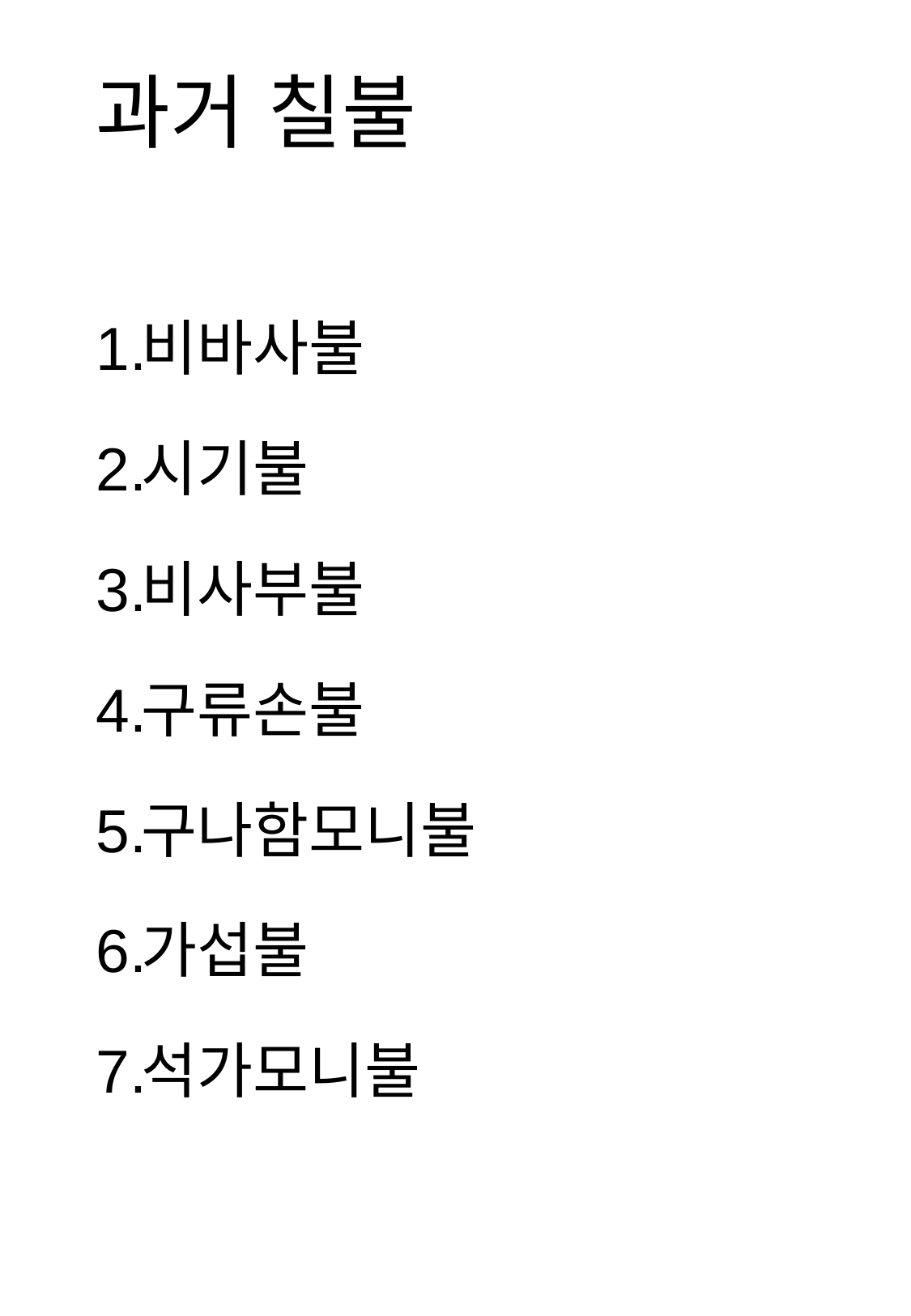

과거 칠불
비바사불
시기불
비사부불
구류손불
구나함모니불
가섭불
석가모니불